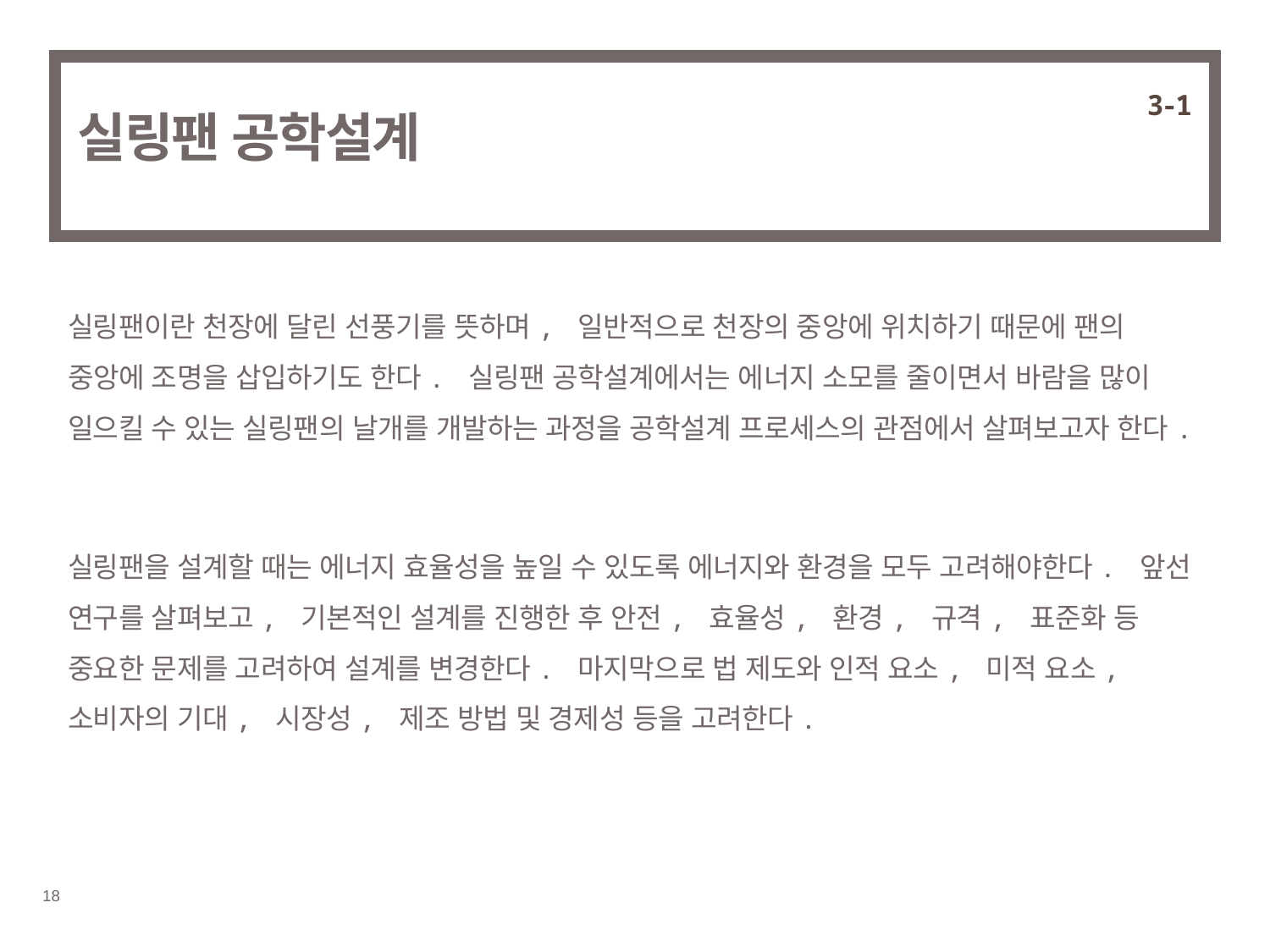

3-1

# 실링팬 공학설계
실링팬이란 천장에 달린 선풍기를 뜻하며, 일반적으로 천장의 중앙에 위치하기 때문에 팬의 중앙에 조명을 삽입하기도 한다. 실링팬 공학설계에서는 에너지 소모를 줄이면서 바람을 많이 일으킬 수 있는 실링팬의 날개를 개발하는 과정을 공학설계 프로세스의 관점에서 살펴보고자 한다.
실링팬을 설계할 때는 에너지 효율성을 높일 수 있도록 에너지와 환경을 모두 고려해야한다. 앞선 연구를 살펴보고, 기본적인 설계를 진행한 후 안전, 효율성, 환경, 규격, 표준화 등 중요한 문제를 고려하여 설계를 변경한다. 마지막으로 법 제도와 인적 요소, 미적 요소, 소비자의 기대, 시장성, 제조 방법 및 경제성 등을 고려한다.